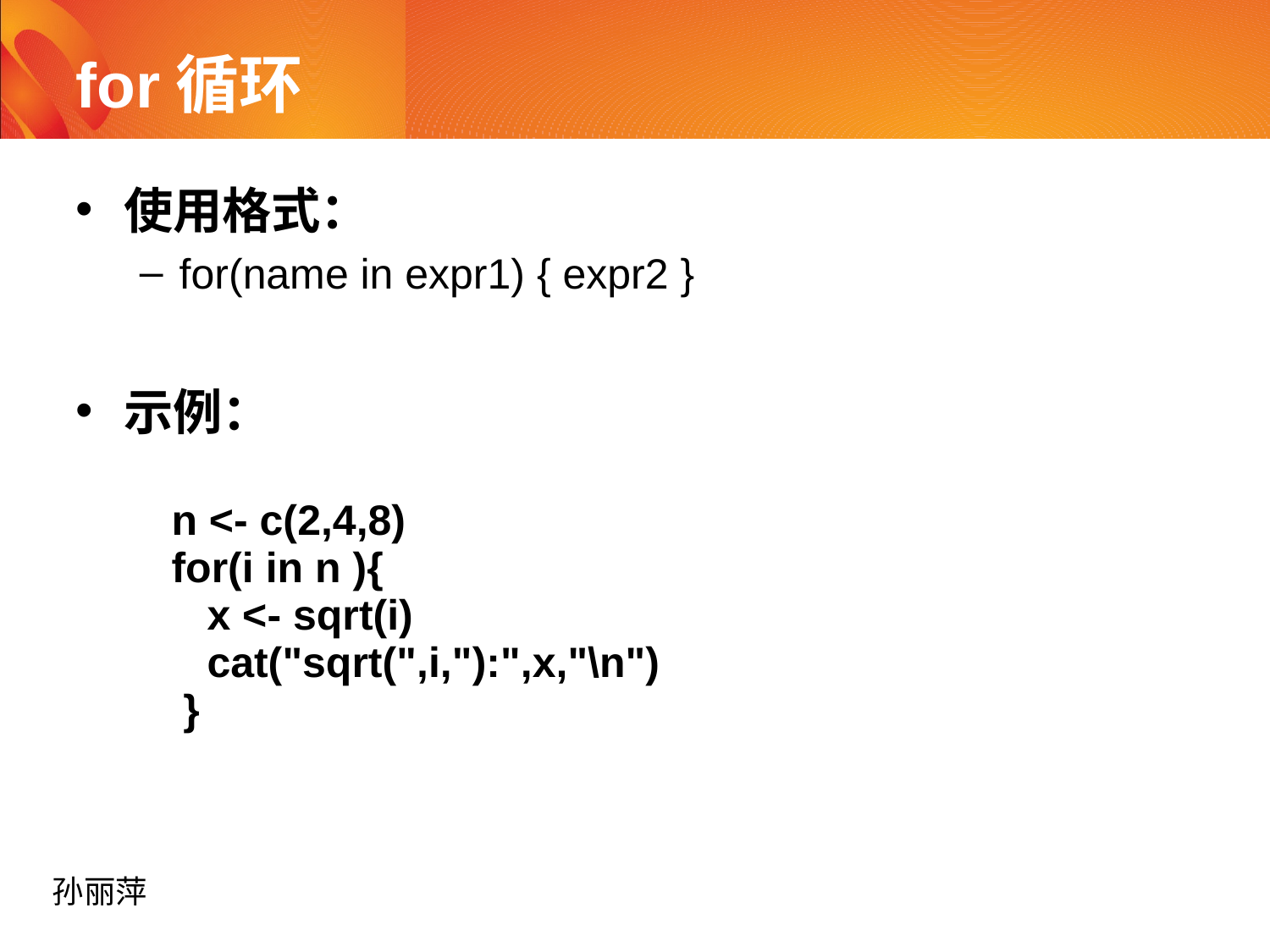

# for循环
使用格式：
for(name in expr1) { expr2 }

示例：

| n <- c(2,4,8) for(i in n ){ x <- sqrt(i) cat("sqrt(",i,"):",x,"\n") } |
| --- |